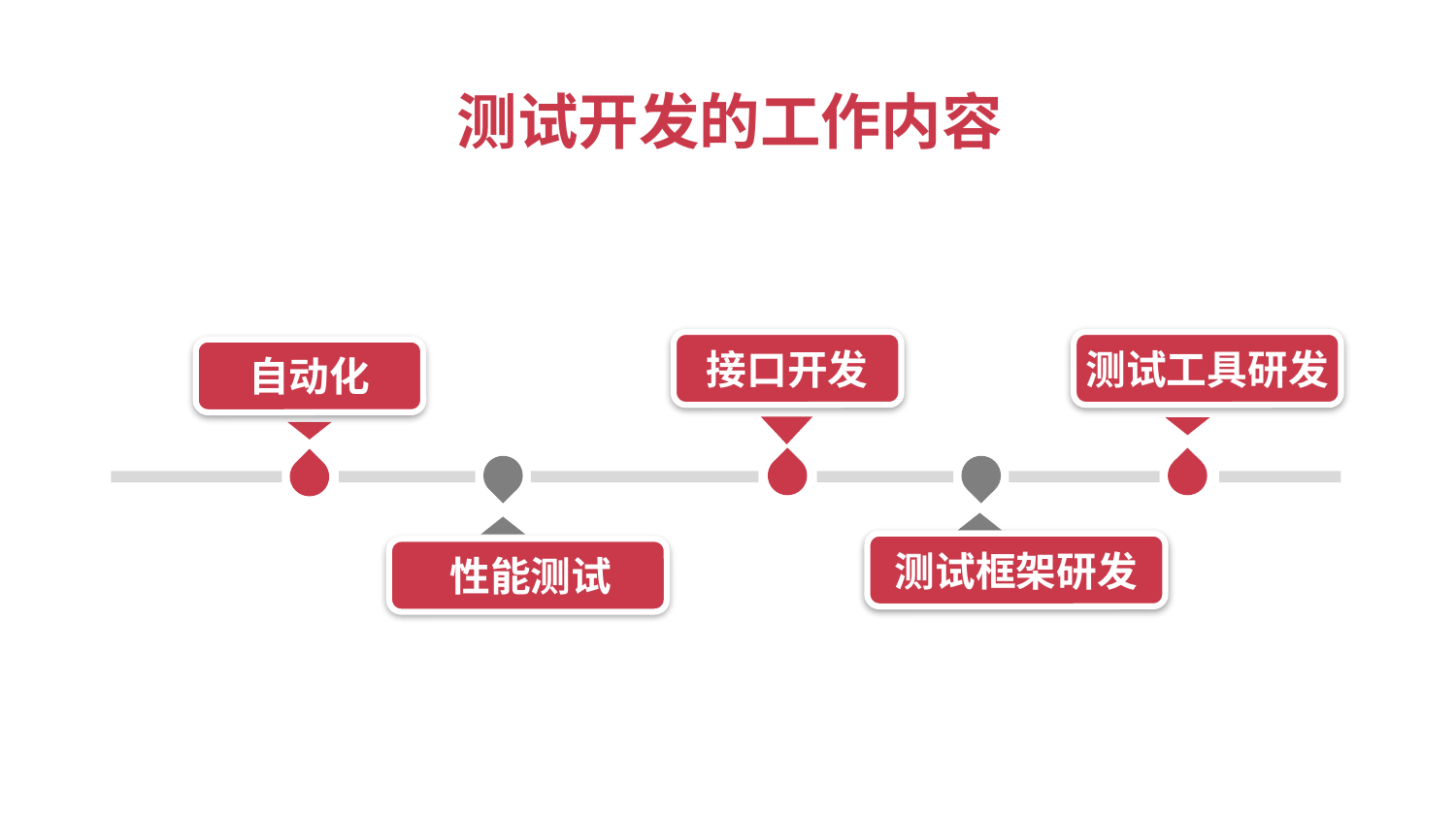

测试开发的工作内容

接口开发

测试工具研发

自动化

测试框架研发

性能测试